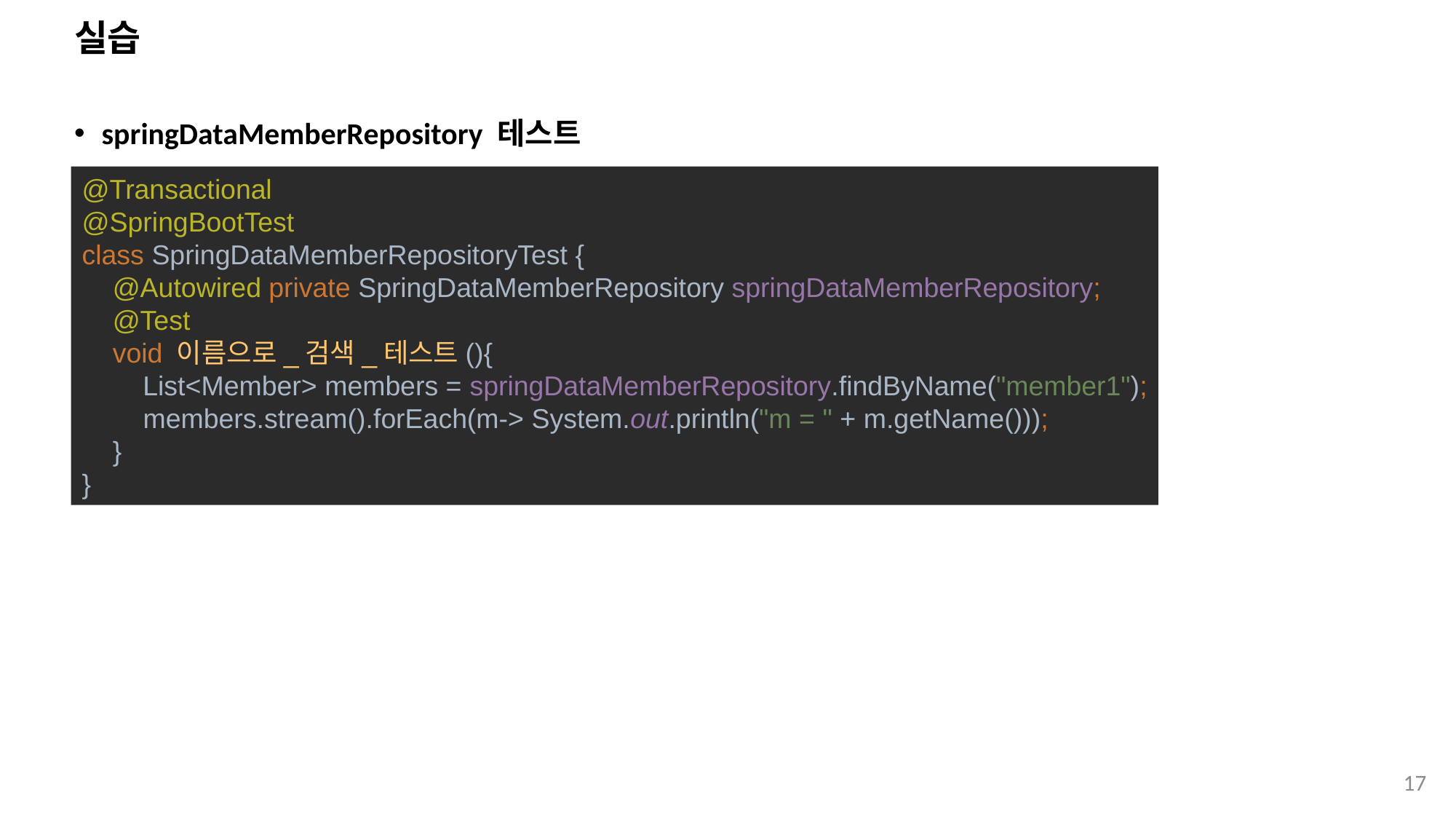

# 실습
springDataMemberRepository 테스트

@Transactional
@SpringBootTest
class SpringDataMemberRepositoryTest {
    @Autowired private SpringDataMemberRepository springDataMemberRepository;
    @Test
    void 이름으로_검색_테스트(){
        List<Member> members = springDataMemberRepository.findByName("member1");
        members.stream().forEach(m-> System.out.println("m = " + m.getName()));
    }
}
17